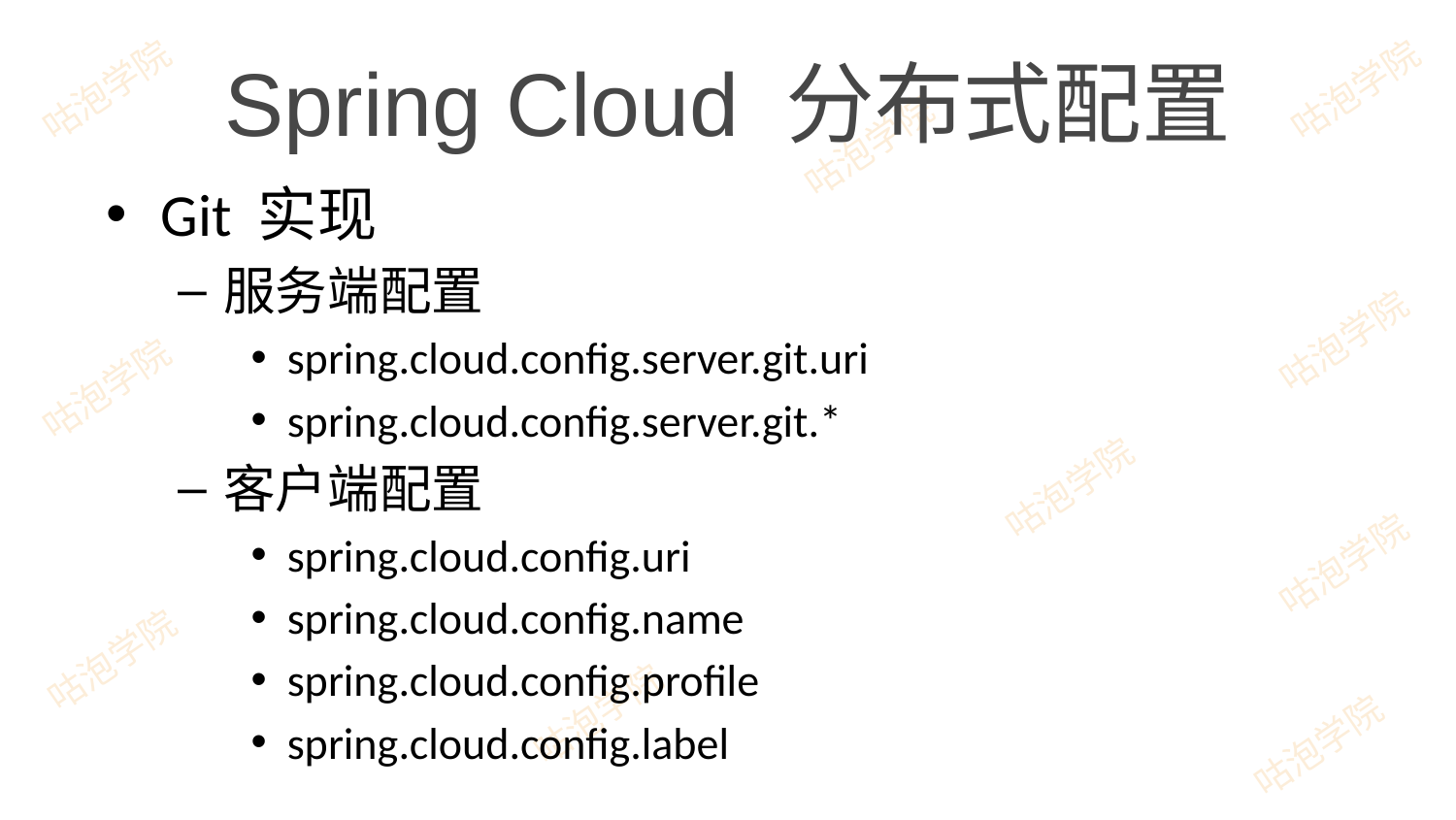

# Spring Cloud 分布式配置
Git 实现
服务端配置
spring.cloud.config.server.git.uri
spring.cloud.config.server.git.*
客户端配置
spring.cloud.config.uri
spring.cloud.config.name
spring.cloud.config.profile
spring.cloud.config.label